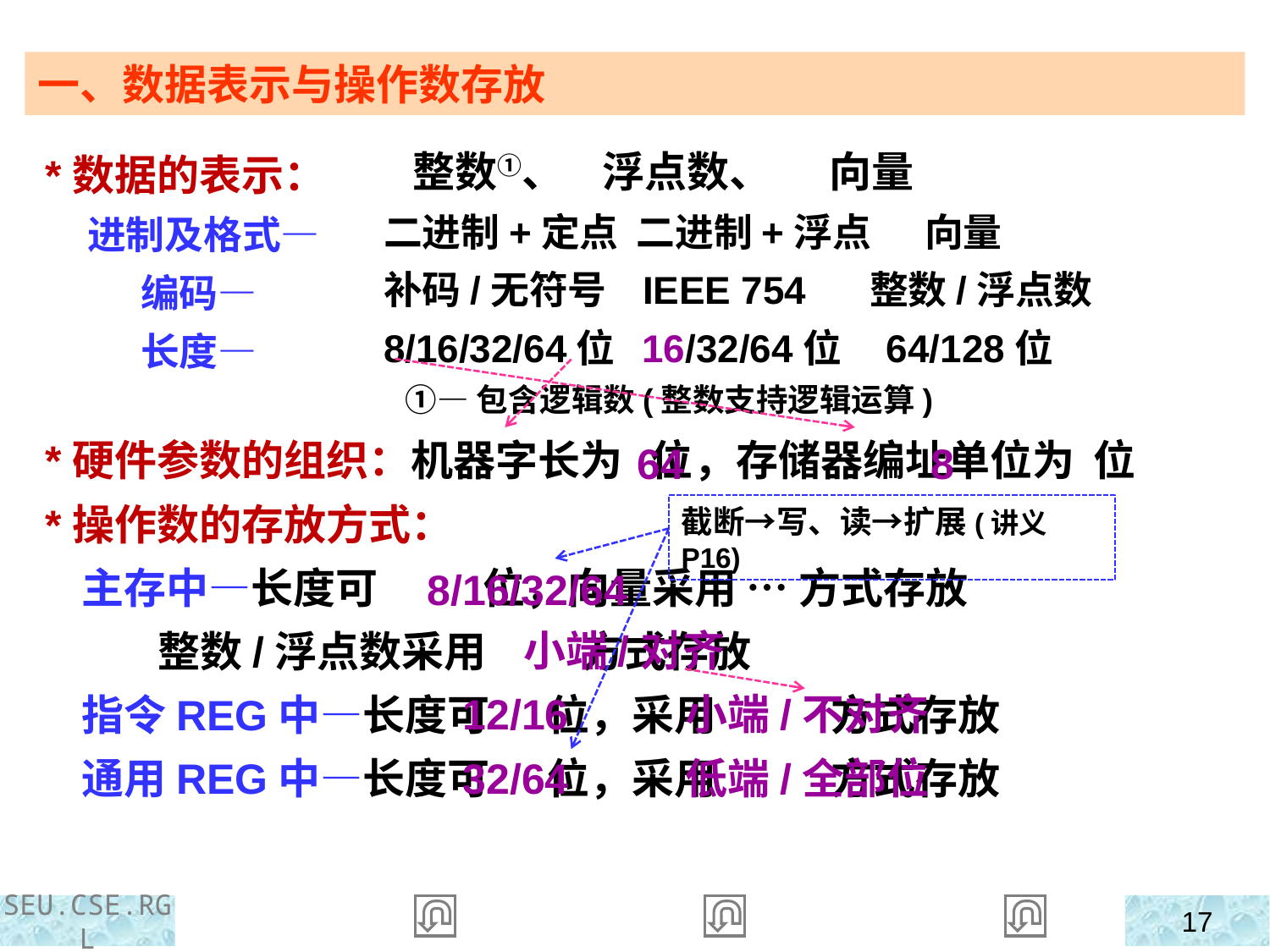

一、数据表示与操作数存放
  整数①、    浮点数、      向量
二进制+定点  二进制+浮点      向量
补码/无符号   IEEE 754     整数/浮点数
8/16/32/64位  16/32/64位    64/128位
   ①—包含逻辑数(整数支持逻辑运算)
 *数据的表示：
     进制及格式—
           编码—
           长度—

 *硬件参数的组织：机器字长为   位，存储器编址单位为  位
64                      8
 *操作数的存放方式：
    主存中—长度可           位，向量采用 … 方式存放
            整数/浮点数采用          方式存放
    指令REG中—长度可      位，采用            方式存放
    通用REG中—长度可      位，采用            方式存放
截断→写、读→扩展(讲义P16)
8/16/32/64
         小端/对齐
   12/16         小端/不对齐
   32/64          低端/全部位
SEU.CSE.RGL

17